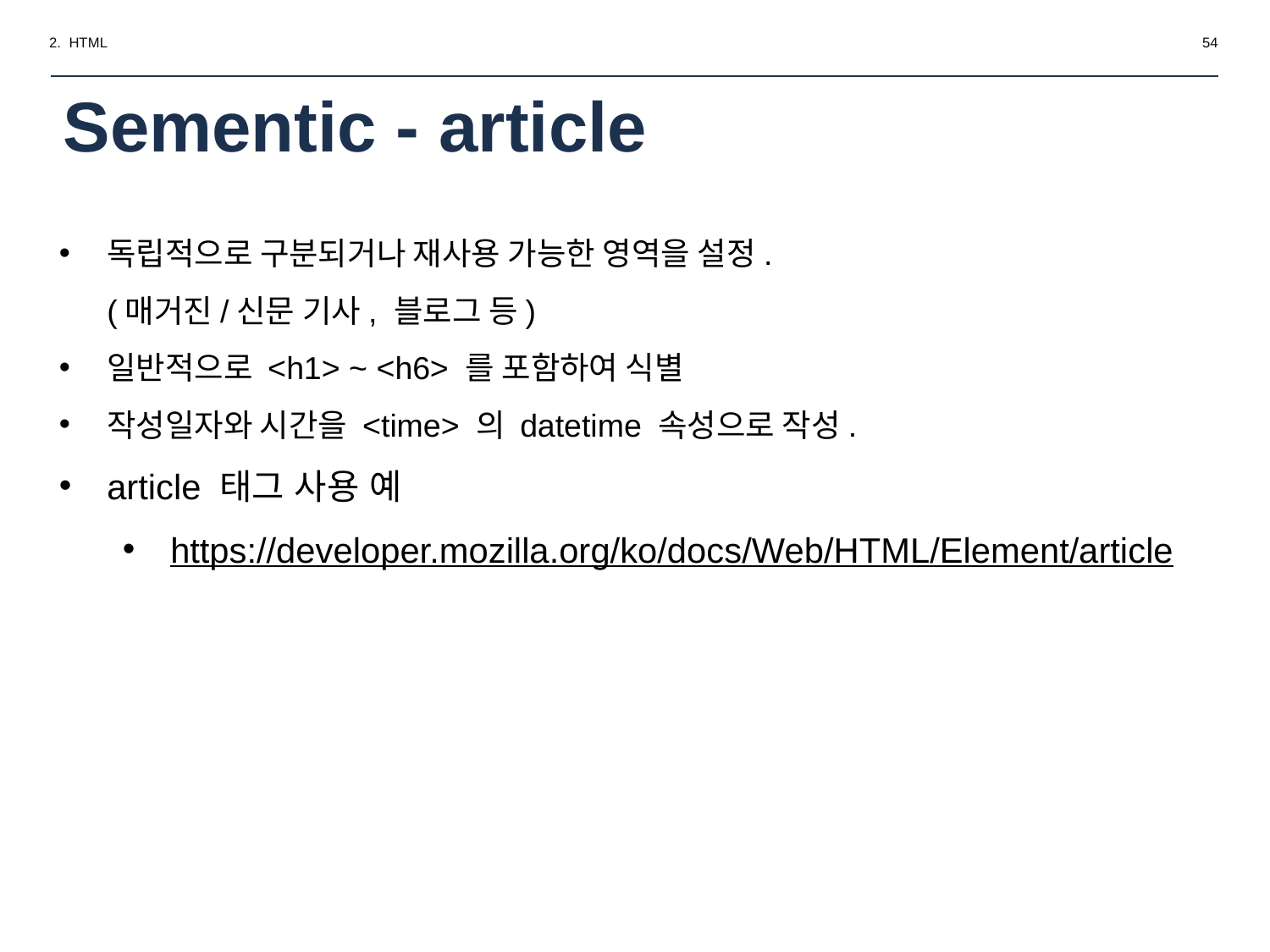

2.  HTML
54
# Sementic - article
독립적으로 구분되거나 재사용 가능한 영역을 설정.
(매거진/신문 기사, 블로그 등)
일반적으로 <h1> ~ <h6> 를 포함하여 식별
작성일자와 시간을 <time> 의 datetime 속성으로 작성.
article 태그 사용 예
https://developer.mozilla.org/ko/docs/Web/HTML/Element/article